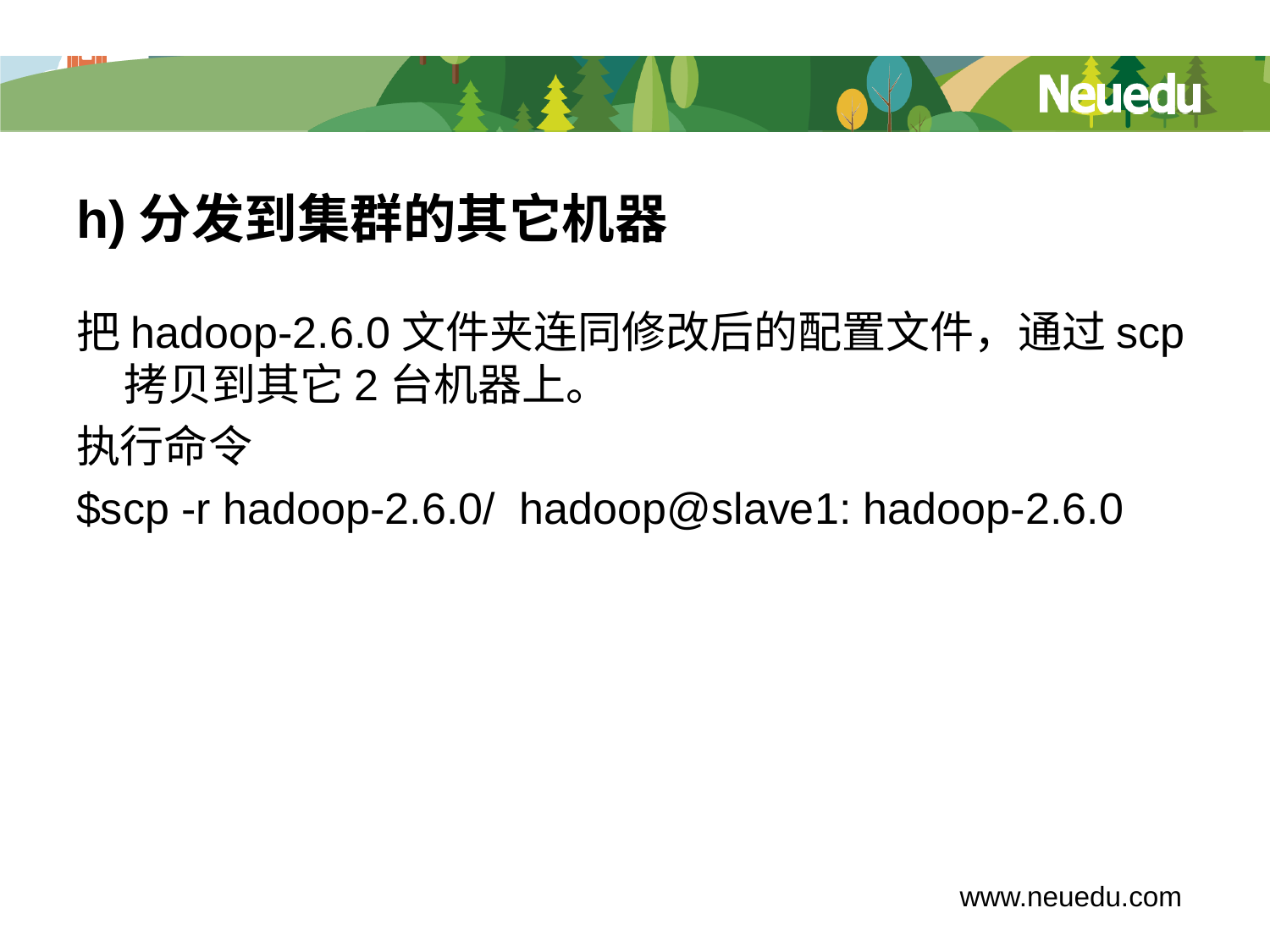

# h)分发到集群的其它机器
把hadoop-2.6.0文件夹连同修改后的配置文件，通过scp拷贝到其它2台机器上。
执行命令
$scp -r hadoop-2.6.0/  hadoop@slave1: hadoop-2.6.0